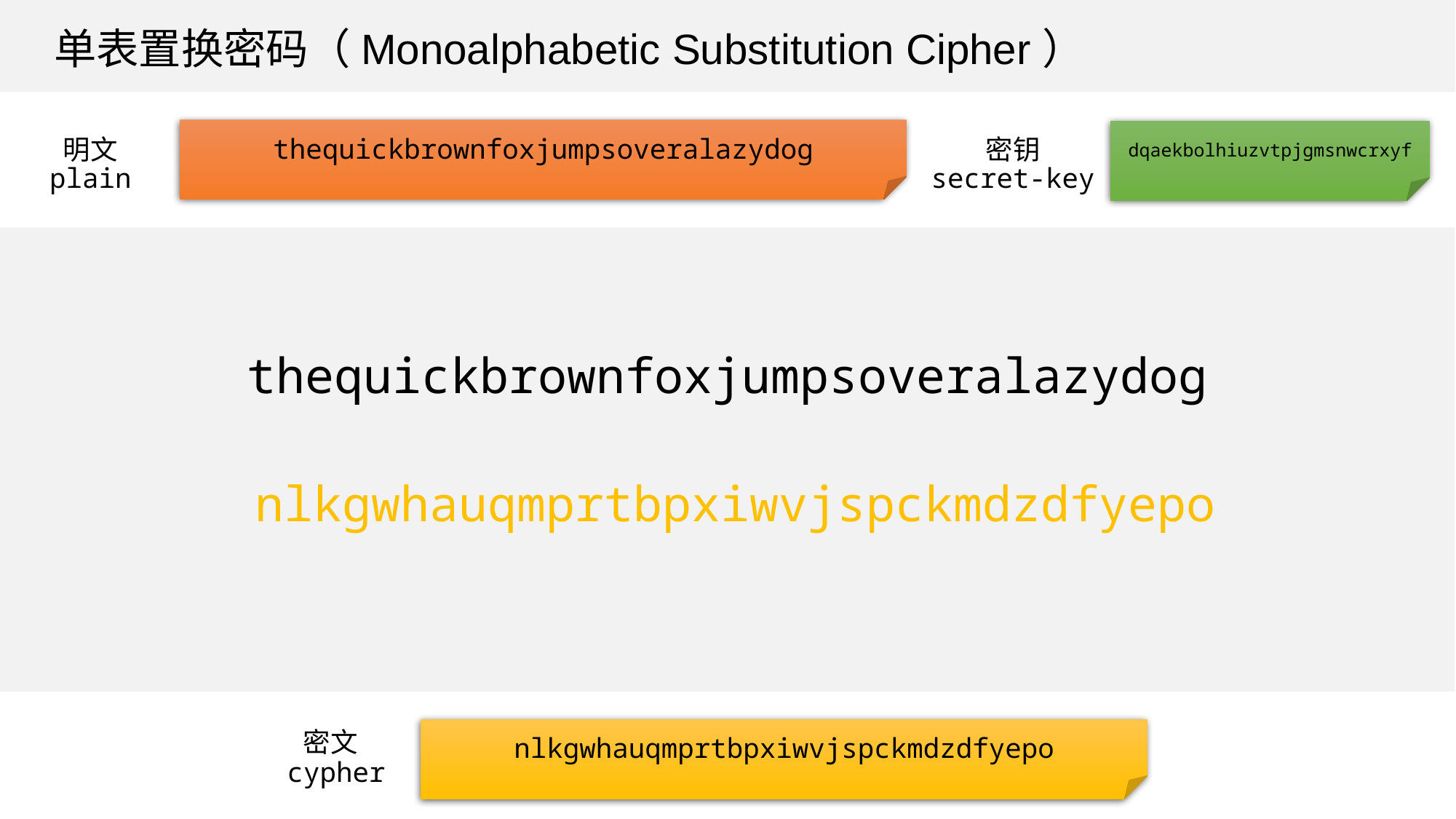

单表置换密码（Monoalphabetic Substitution Cipher）
thequickbrownfoxjumpsoveralazydog
dqaekbolhiuzvtpjgmsnwcrxyf
明文
密钥
secret-key
plain

thequickbrownfoxjumpsoveralazydog
nlkgwhauqmprtbpxiwvjspckmdzdfyepo
nlkgwhauqmprtbpxiwvjspckmdzdfyepo
密文
cypher